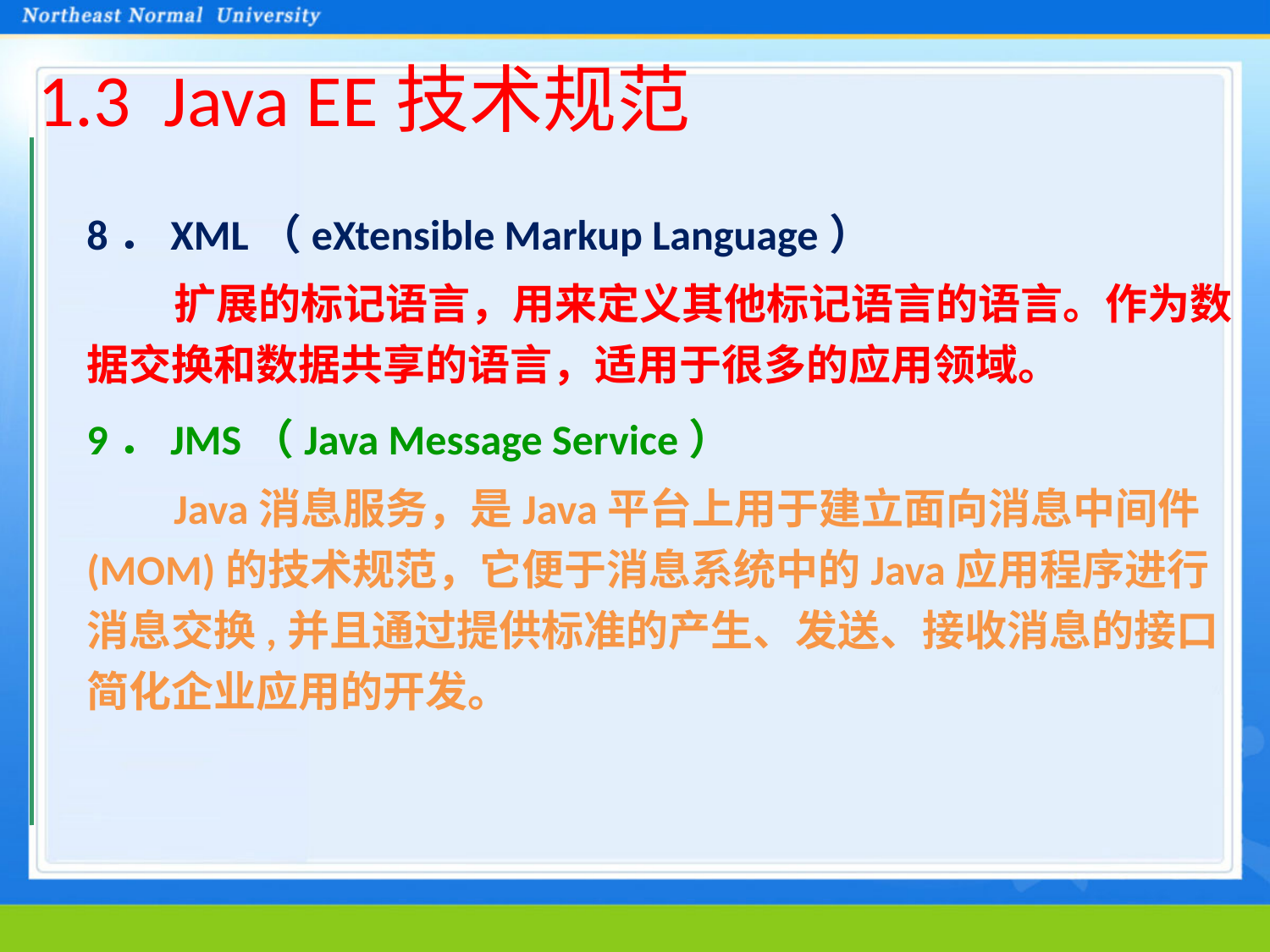

# 1.3  Java EE技术规范
8．XML（eXtensible Markup Language）
扩展的标记语言，用来定义其他标记语言的语言。作为数据交换和数据共享的语言，适用于很多的应用领域。
9．JMS（Java Message Service）
Java消息服务，是Java平台上用于建立面向消息中间件(MOM)的技术规范，它便于消息系统中的Java应用程序进行消息交换,并且通过提供标准的产生、发送、接收消息的接口简化企业应用的开发。